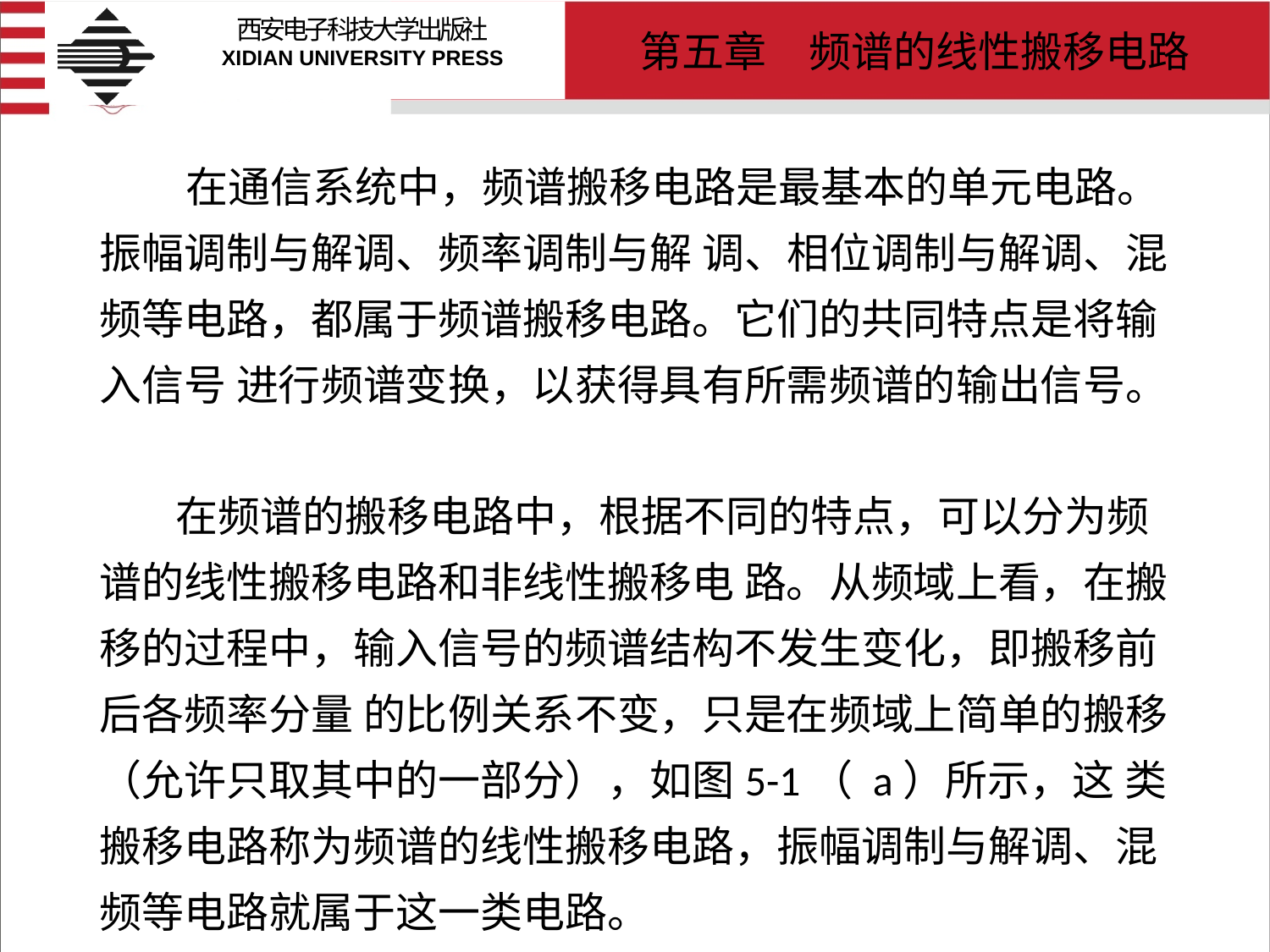

# 在通信系统中，频谱搬移电路是最基本的单元电路。振幅调制与解调、频率调制与解 调、相位调制与解调、混频等电路，都属于频谱搬移电路。它们的共同特点是将输入信号 进行频谱变换，以获得具有所需频谱的输出信号。 在频谱的搬移电路中，根据不同的特点，可以分为频谱的线性搬移电路和非线性搬移电 路。从频域上看，在搬移的过程中，输入信号的频谱结构不发生变化，即搬移前后各频率分量 的比例关系不变，只是在频域上简单的搬移（允许只取其中的一部分），如图5-1（ a）所示，这 类搬移电路称为频谱的线性搬移电路，振幅调制与解调、混频等电路就属于这一类电路。